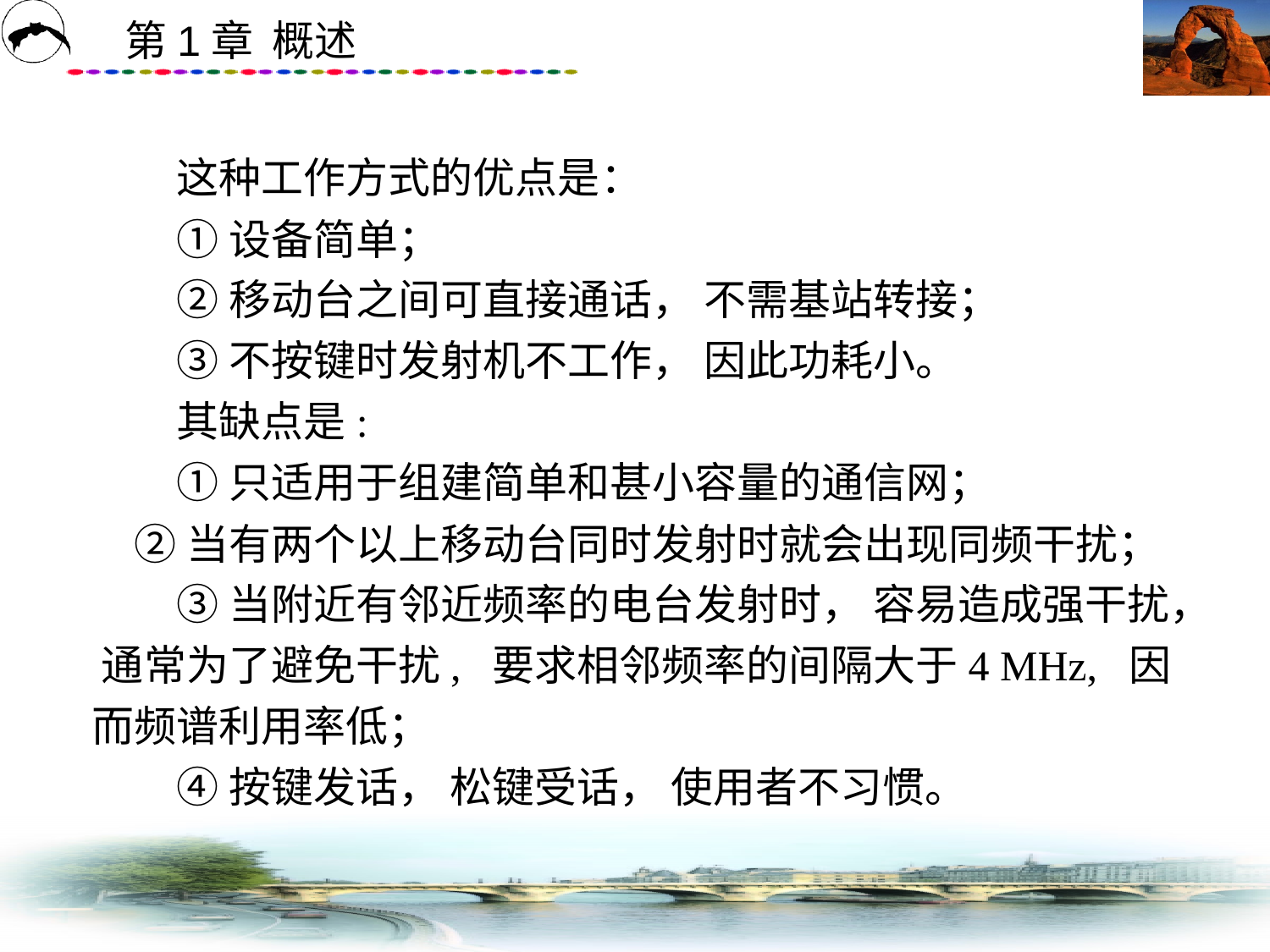

# 这种工作方式的优点是： 　　① 设备简单； 　　② 移动台之间可直接通话， 不需基站转接； 　　③ 不按键时发射机不工作， 因此功耗小。 　　其缺点是: 　　① 只适用于组建简单和甚小容量的通信网； 　② 当有两个以上移动台同时发射时就会出现同频干扰； 　　③ 当附近有邻近频率的电台发射时， 容易造成强干扰， 通常为了避免干扰,  要求相邻频率的间隔大于4 MHz,  因而频谱利用率低； 　　④ 按键发话， 松键受话， 使用者不习惯。